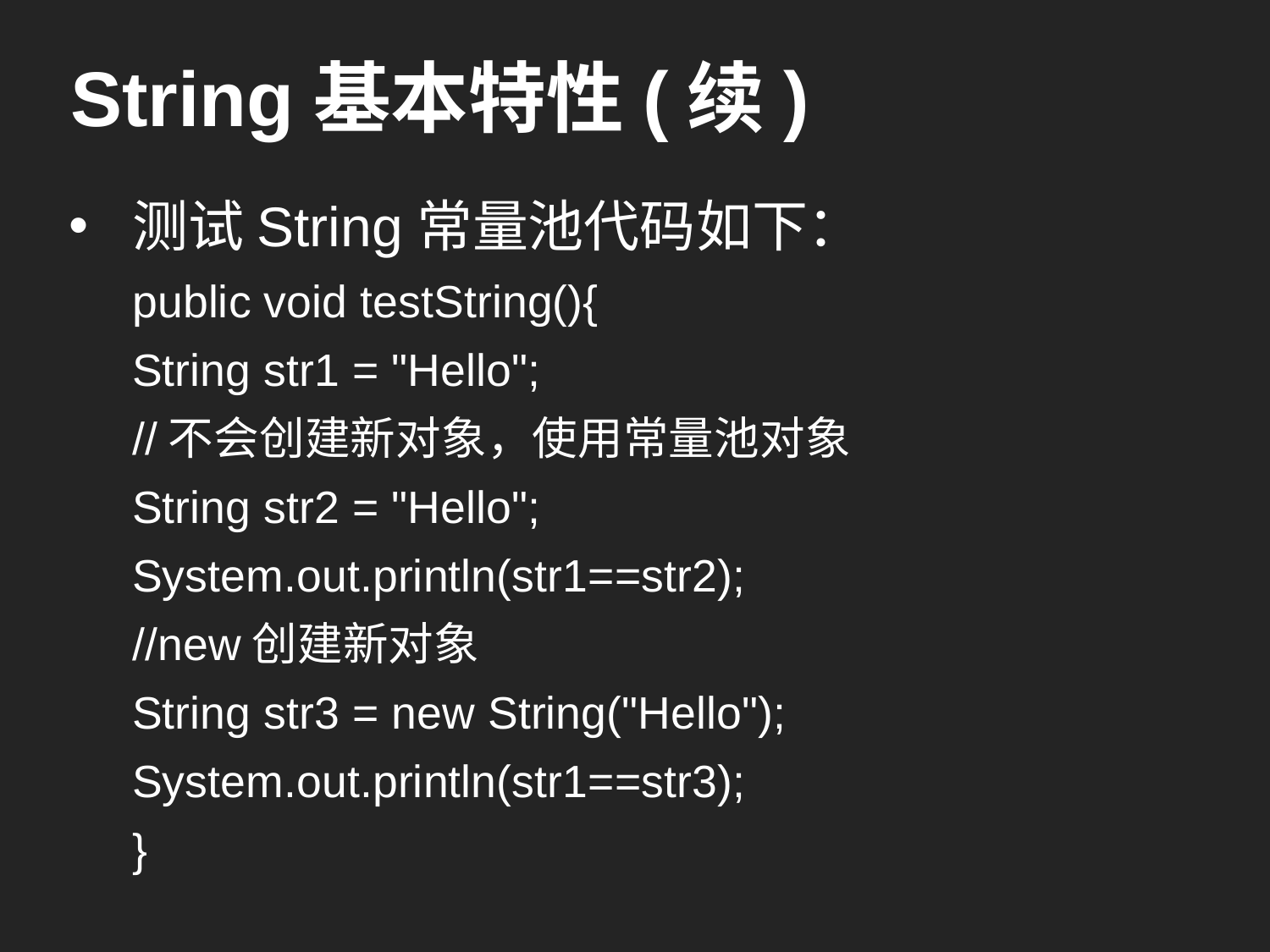

# String基本特性(续)
测试String常量池代码如下：
public void testString(){
	String str1 = "Hello";
	//不会创建新对象，使用常量池对象
	String str2 = "Hello";
	System.out.println(str1==str2);
	//new创建新对象
	String str3 = new String("Hello");
	System.out.println(str1==str3);
}